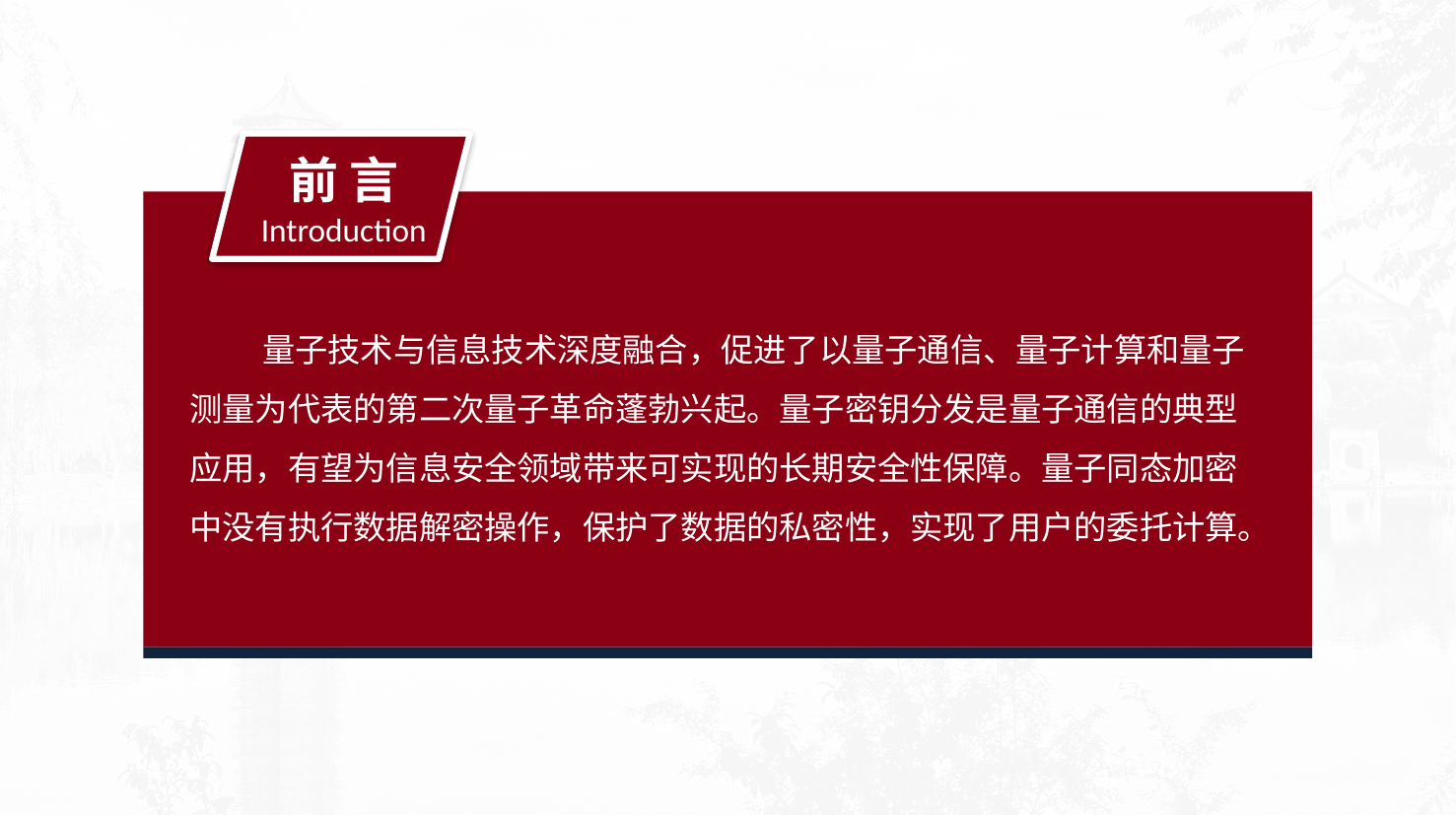

前 言
Introduction

量子技术与信息技术深度融合，促进了以量子通信、量子计算和量子测量为代表的第二次量子革命蓬勃兴起。量子密钥分发是量子通信的典型应用，有望为信息安全领域带来可实现的长期安全性保障。量子同态加密中没有执行数据解密操作，保护了数据的私密性，实现了用户的委托计算。